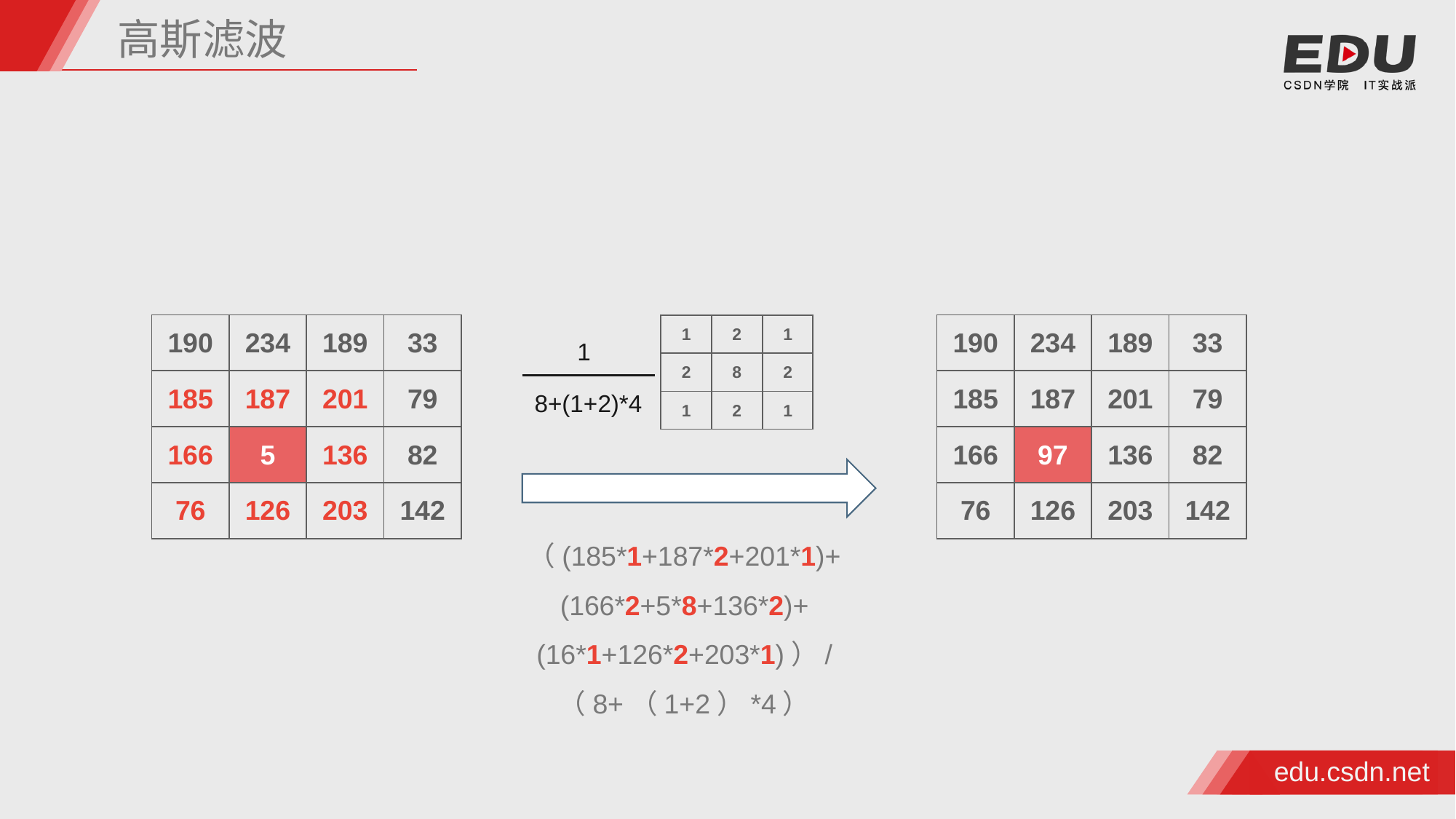

高斯滤波

| 190 | 234 | 189 | 33 |
| --- | --- | --- | --- |
| 185 | 187 | 201 | 79 |
| 166 | 5 | 136 | 82 |
| 76 | 126 | 203 | 142 |
| 190 | 234 | 189 | 33 |
| --- | --- | --- | --- |
| 185 | 187 | 201 | 79 |
| 166 | 97 | 136 | 82 |
| 76 | 126 | 203 | 142 |
| 1 | 2 | 1 |
| --- | --- | --- |
| 2 | 8 | 2 |
| 1 | 2 | 1 |
1
8+(1+2)*4

（(185*1+187*2+201*1)+
(166*2+5*8+136*2)+
(16*1+126*2+203*1)）/
（8+（1+2）*4）